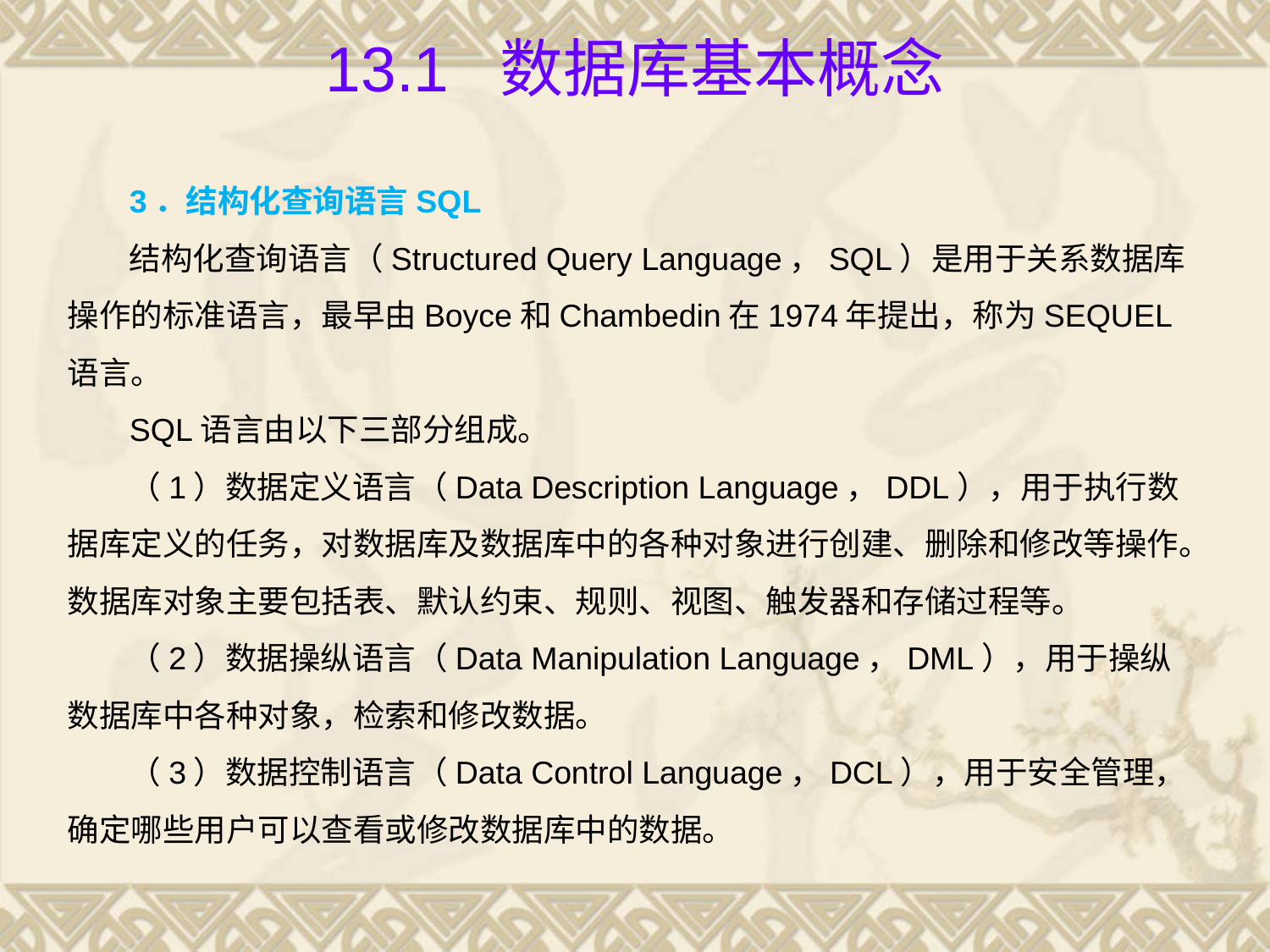

# 13.1  数据库基本概念
3．结构化查询语言SQL
结构化查询语言（Structured Query Language，SQL）是用于关系数据库操作的标准语言，最早由Boyce和Chambedin在1974年提出，称为SEQUEL语言。
SQL语言由以下三部分组成。
（1）数据定义语言（Data Description Language，DDL），用于执行数据库定义的任务，对数据库及数据库中的各种对象进行创建、删除和修改等操作。数据库对象主要包括表、默认约束、规则、视图、触发器和存储过程等。
（2）数据操纵语言（Data Manipulation Language，DML），用于操纵数据库中各种对象，检索和修改数据。
（3）数据控制语言（Data Control Language，DCL），用于安全管理，确定哪些用户可以查看或修改数据库中的数据。